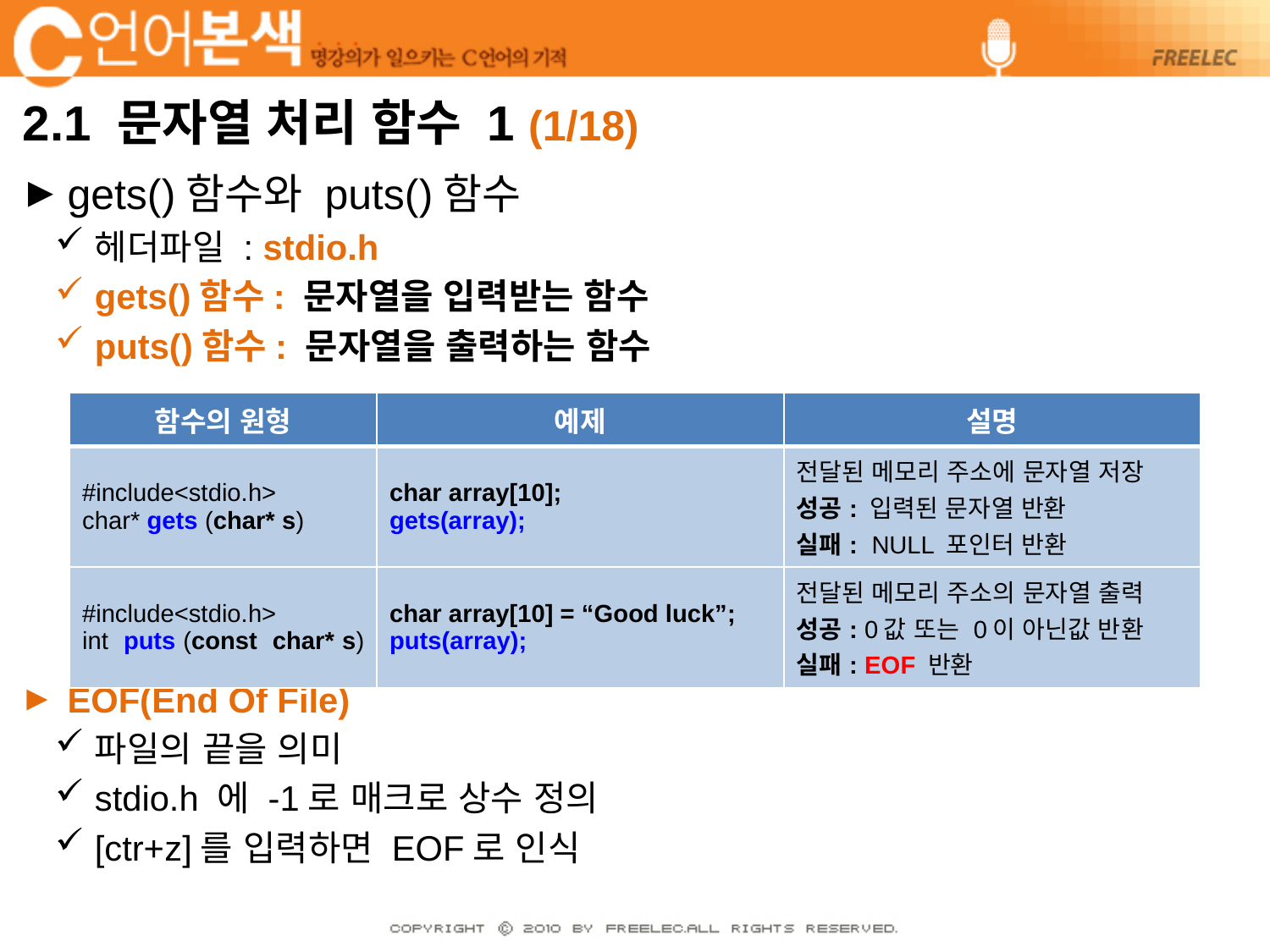

# 2.1 문자열 처리 함수 1 (1/18)
gets()함수와 puts()함수
헤더파일 : stdio.h
gets()함수: 문자열을 입력받는 함수
puts()함수: 문자열을 출력하는 함수

EOF(End Of File)
파일의 끝을 의미
stdio.h 에 -1로 매크로 상수 정의
[ctr+z]를 입력하면 EOF로 인식

| 함수의 원형 | 예제 | 설명 |
| --- | --- | --- |
| #include<stdio.h> char\* gets (char\* s) | char array[10]; gets(array); | 전달된 메모리 주소에 문자열 저장 성공: 입력된 문자열 반환 실패: NULL 포인터 반환 |
| #include<stdio.h> int puts (const char\* s) | char array[10] = “Good luck”; puts(array); | 전달된 메모리 주소의 문자열 출력 성공: 0값 또는 0이 아닌값 반환 실패: EOF 반환 |